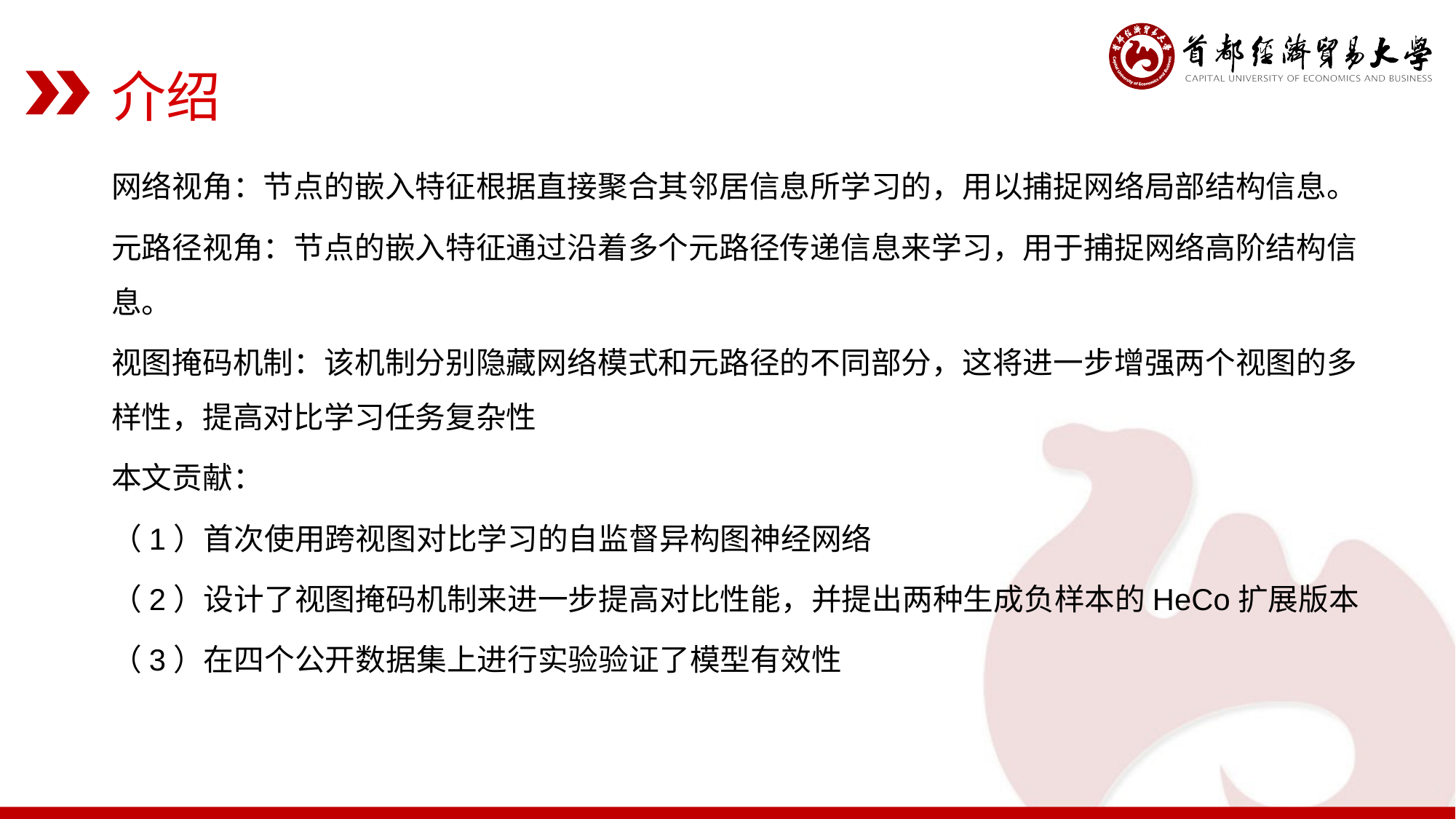

介绍
网络视角：节点的嵌入特征根据直接聚合其邻居信息所学习的，用以捕捉网络局部结构信息。
元路径视角：节点的嵌入特征通过沿着多个元路径传递信息来学习，用于捕捉网络高阶结构信息。
视图掩码机制：该机制分别隐藏网络模式和元路径的不同部分，这将进一步增强两个视图的多样性，提高对比学习任务复杂性
本文贡献：
（1）首次使用跨视图对比学习的自监督异构图神经网络
（2）设计了视图掩码机制来进一步提高对比性能，并提出两种生成负样本的HeCo扩展版本
（3）在四个公开数据集上进行实验验证了模型有效性